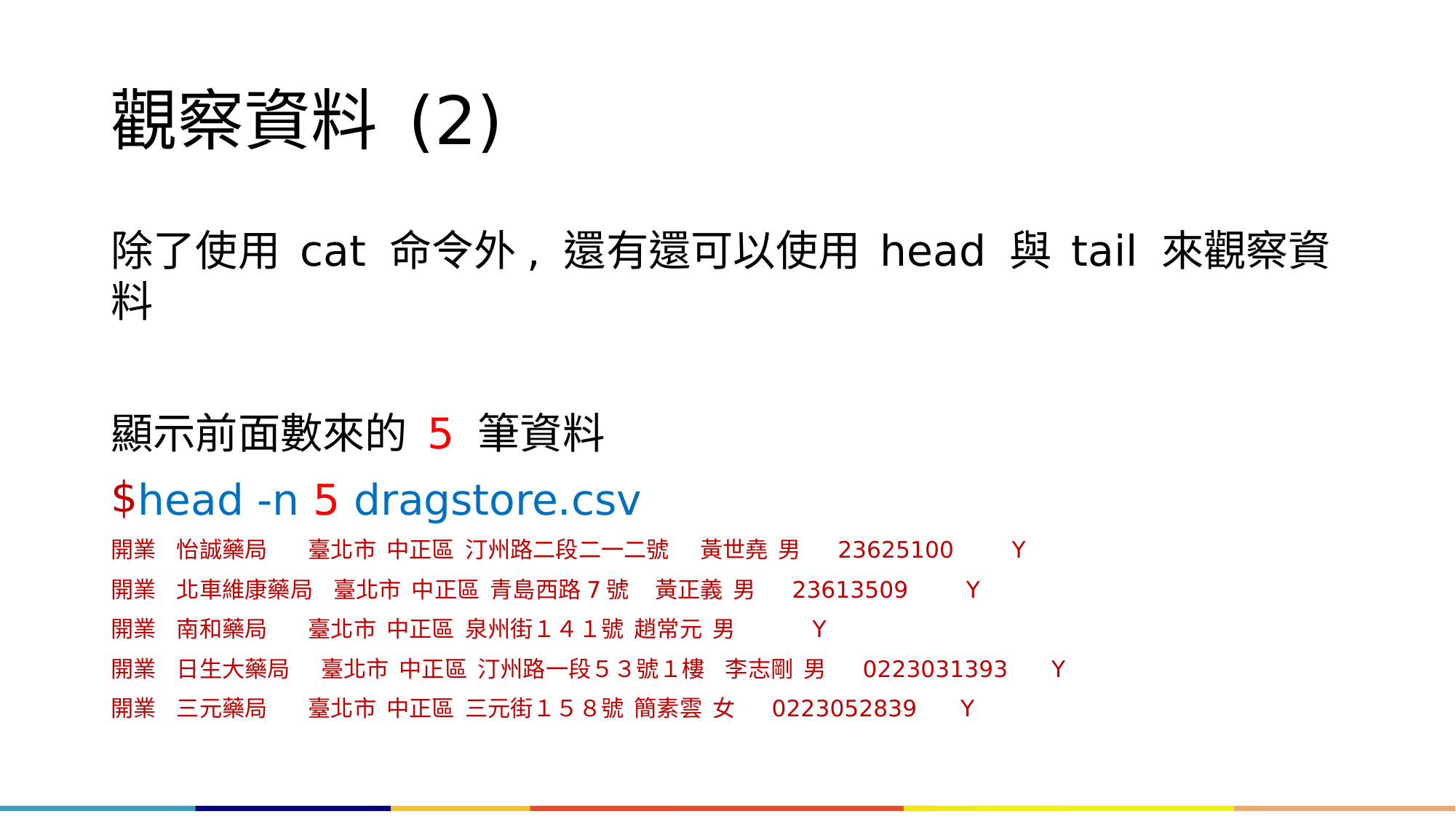

# 觀察資料 (2)
除了使用 cat 命令外, 還有還可以使用 head 與 tail 來觀察資料

顯示前面數來的 5 筆資料
head -n 5 dragstore.csv
開業    怡誠藥局        臺北市  中正區  汀州路二段二一二號      黃世堯  男      23625100        Y
開業    北車維康藥局    臺北市  中正區  青島西路7號     黃正義  男      23613509        Y
開業    南和藥局        臺北市  中正區  泉州街１４１號  趙常元  男              Y
開業    日生大藥局      臺北市  中正區  汀州路一段５３號１樓    李志剛  男      0223031393      Y
開業    三元藥局        臺北市  中正區  三元街１５８號  簡素雲  女      0223052839      Y